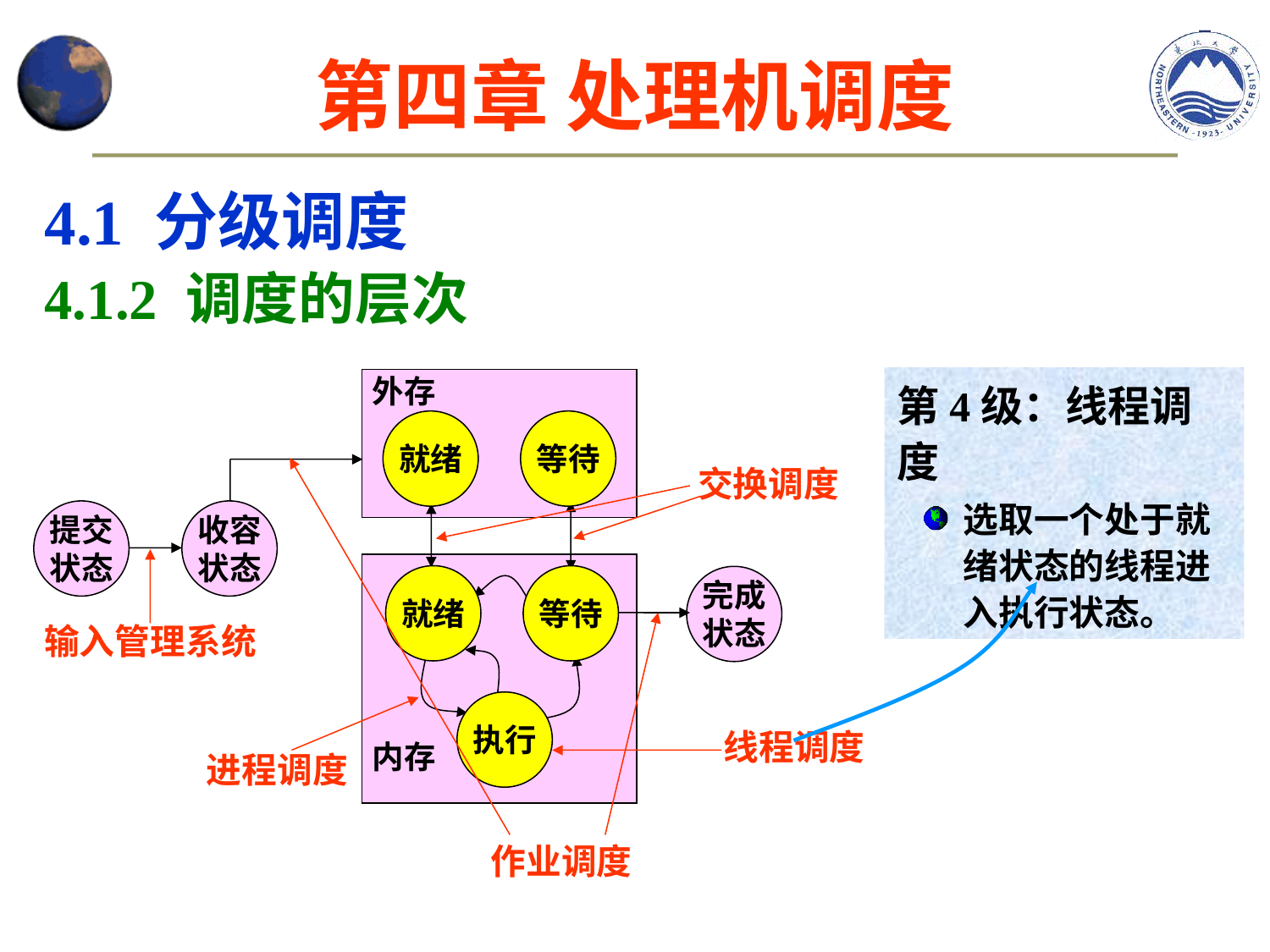

# 第四章 处理机调度
4.1 分级调度
4.1.2 调度的层次
外存

提交
状态
收容
状态

完成
状态

内存
就绪
等待
交换调度

作业调度

输入管理系统
就绪
等待

执行

进程调度
线程调度

第4级：线程调度
选取一个处于就绪状态的线程进入执行状态。